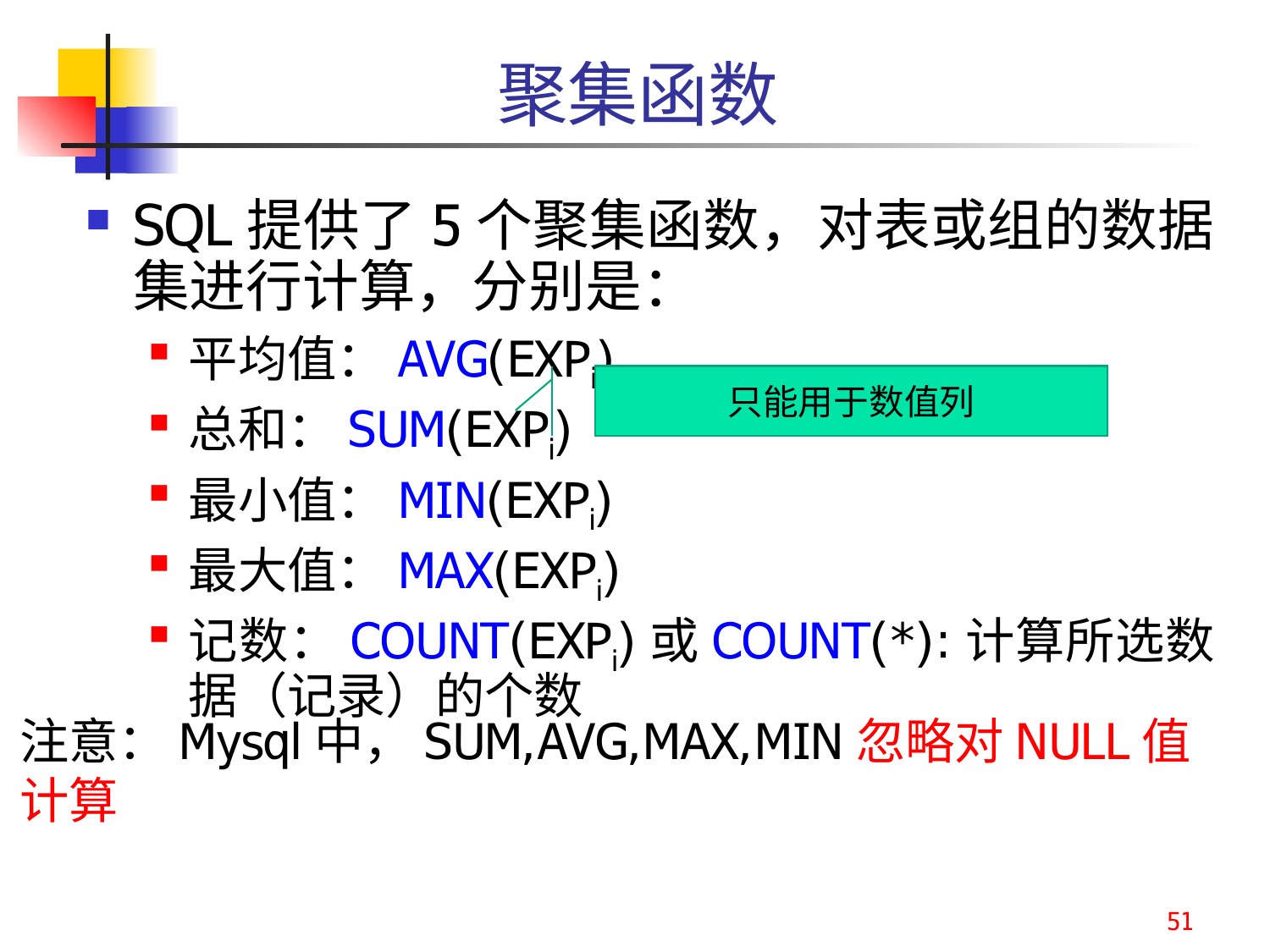

# 聚集函数
SQL提供了5个聚集函数，对表或组的数据集进行计算，分别是：
平均值：AVG(EXPi)
总和：SUM(EXPi)
最小值：MIN(EXPi)
最大值：MAX(EXPi)
记数：COUNT(EXPi)或COUNT(*):计算所选数据（记录）的个数

只能用于数值列
注意：Mysql中，SUM,AVG,MAX,MIN忽略对NULL值计算
51